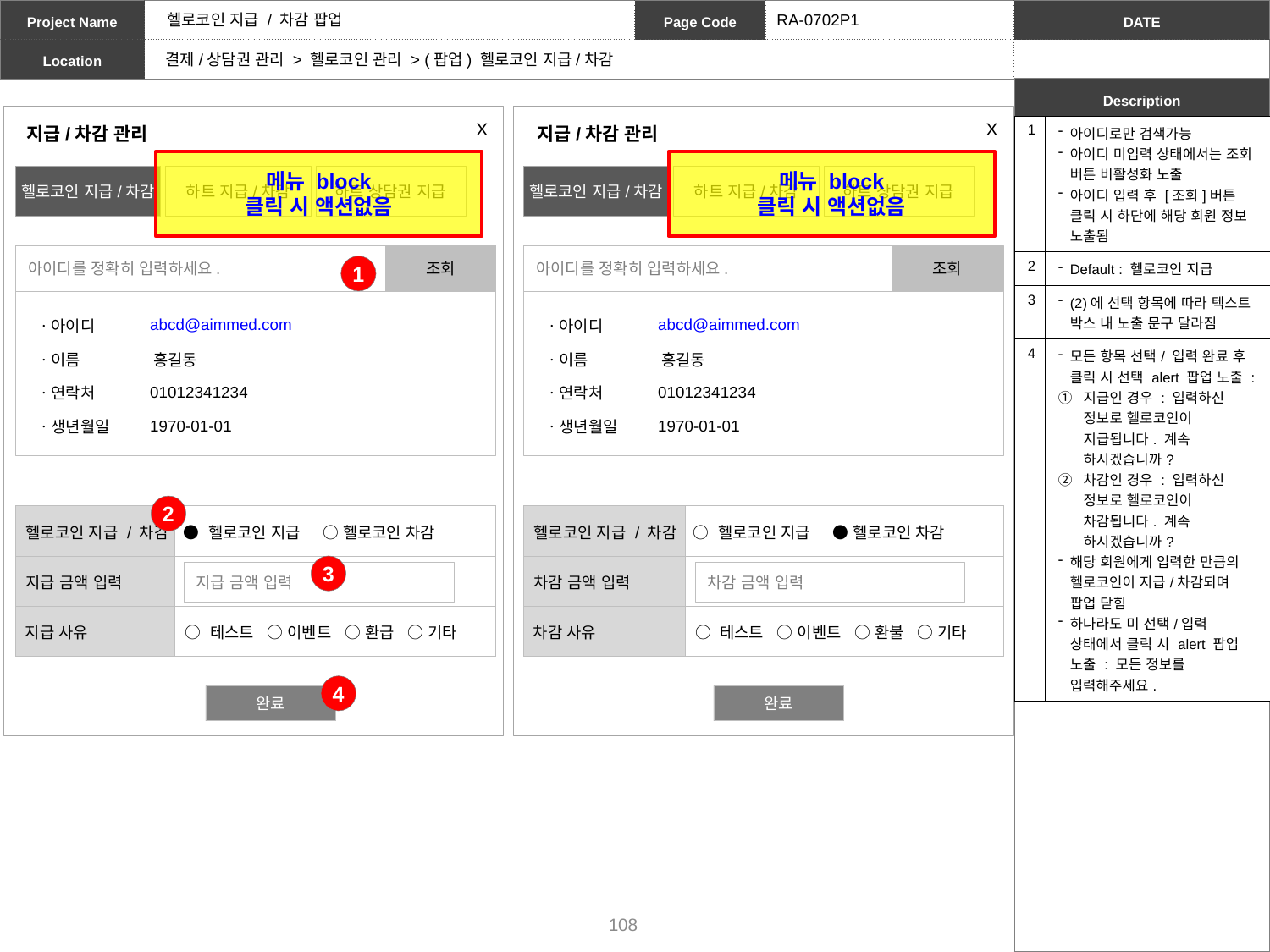

헬로코인 지급 / 차감 팝업
RA-0702P1
결제/상담권 관리 > 헬로코인 관리 > (팝업) 헬로코인 지급/차감

X
X
지급/차감 관리
지급/차감 관리
| 1 | 아이디로만 검색가능 아이디 미입력 상태에서는 조회 버튼 비활성화 노출 아이디 입력 후 [조회]버튼 클릭 시 하단에 해당 회원 정보 노출됨 |
| --- | --- |
| 2 | Default : 헬로코인 지급 |
| 3 | (2)에 선택 항목에 따라 텍스트 박스 내 노출 문구 달라짐 |
| 4 | 모든 항목 선택/ 입력 완료 후 클릭 시 선택 alert 팝업 노출 : 지급인 경우 : 입력하신 정보로 헬로코인이 지급됩니다. 계속 하시겠습니까? 차감인 경우 : 입력하신 정보로 헬로코인이 차감됩니다. 계속 하시겠습니까? 해당 회원에게 입력한 만큼의 헬로코인이 지급/차감되며 팝업 닫힘 하나라도 미 선택/입력 상태에서 클릭 시 alert 팝업 노출 : 모든 정보를 입력해주세요. |
메뉴 block
클릭 시 액션없음
메뉴 block
클릭 시 액션없음
헬로코인 지급/차감
하트 지급/차감
하트 상담권 지급
헬로코인 지급/차감
하트 지급/차감
하트 상담권 지급

아이디를 정확히 입력하세요.
조회

아이디를 정확히 입력하세요.
조회
1
| ㆍ아이디 | abcd@aimmed.com |
| --- | --- |
| ㆍ이름 | 홍길동 |
| ㆍ연락처 | 01012341234 |
| ㆍ생년월일 | 1970-01-01 |
| ㆍ아이디 | abcd@aimmed.com |
| --- | --- |
| ㆍ이름 | 홍길동 |
| ㆍ연락처 | 01012341234 |
| ㆍ생년월일 | 1970-01-01 |
2
| 헬로코인 지급 / 차감 | ● 헬로코인 지급 ○ 헬로코인 차감 |
| --- | --- |
| 지급 금액 입력 |  |
| 지급 사유 | ○ 테스트 ○ 이벤트 ○ 환급 ○ 기타 |
| 헬로코인 지급 / 차감 | ○ 헬로코인 지급 ● 헬로코인 차감 |
| --- | --- |
| 차감 금액 입력 |  |
| 차감 사유 | ○ 테스트 ○ 이벤트 ○ 환불 ○ 기타 |
3
지급 금액 입력
차감 금액 입력
4
완료
완료
108